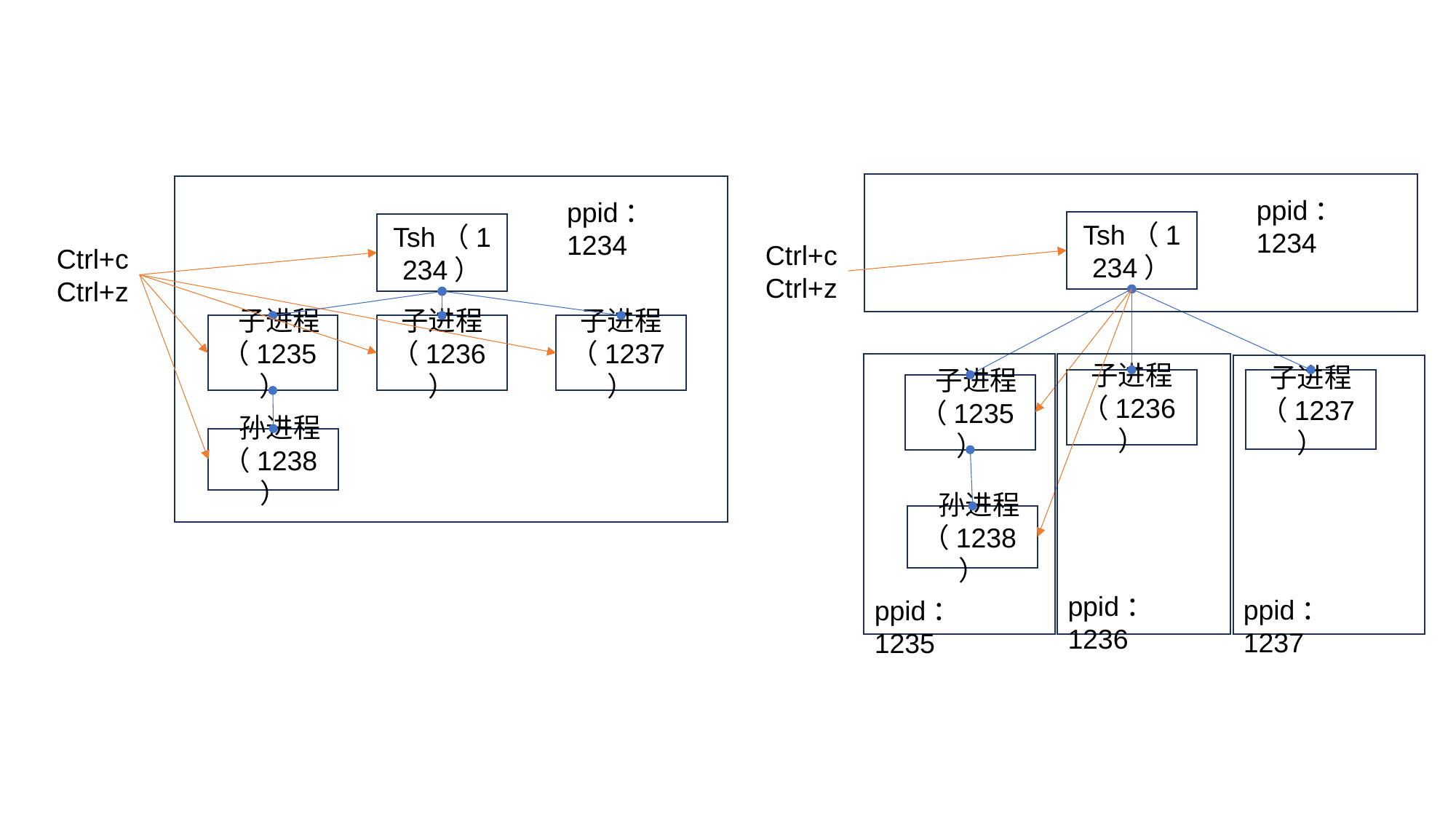

ppid：1234
ppid：1234
Tsh（1234）
Tsh（1234）
Ctrl+c
Ctrl+z
Ctrl+c
Ctrl+z
子进程（1236）
子进程
（1237）
 子进程（1235）

子进程
（1237）
子进程（1236）
 子进程（1235）
 孙进程（1238）
 孙进程（1238）
ppid：1236
ppid：1237
ppid：1235